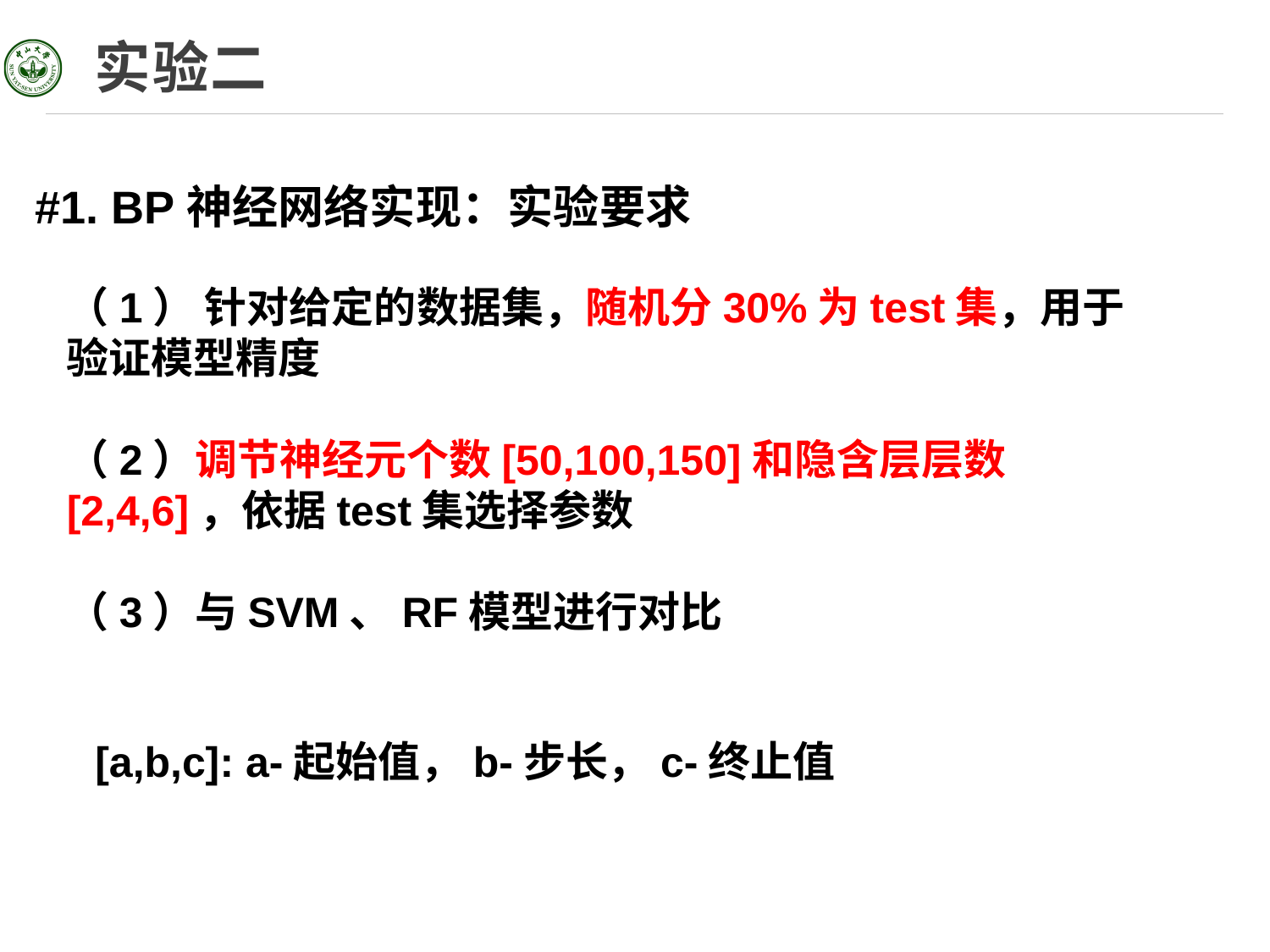

实验二
#1. BP神经网络实现：实验要求
（1） 针对给定的数据集，随机分30%为test集，用于验证模型精度

（2）调节神经元个数[50,100,150]和隐含层层数[2,4,6]，依据test集选择参数

（3）与SVM、RF模型进行对比
[a,b,c]: a-起始值，b-步长，c-终止值